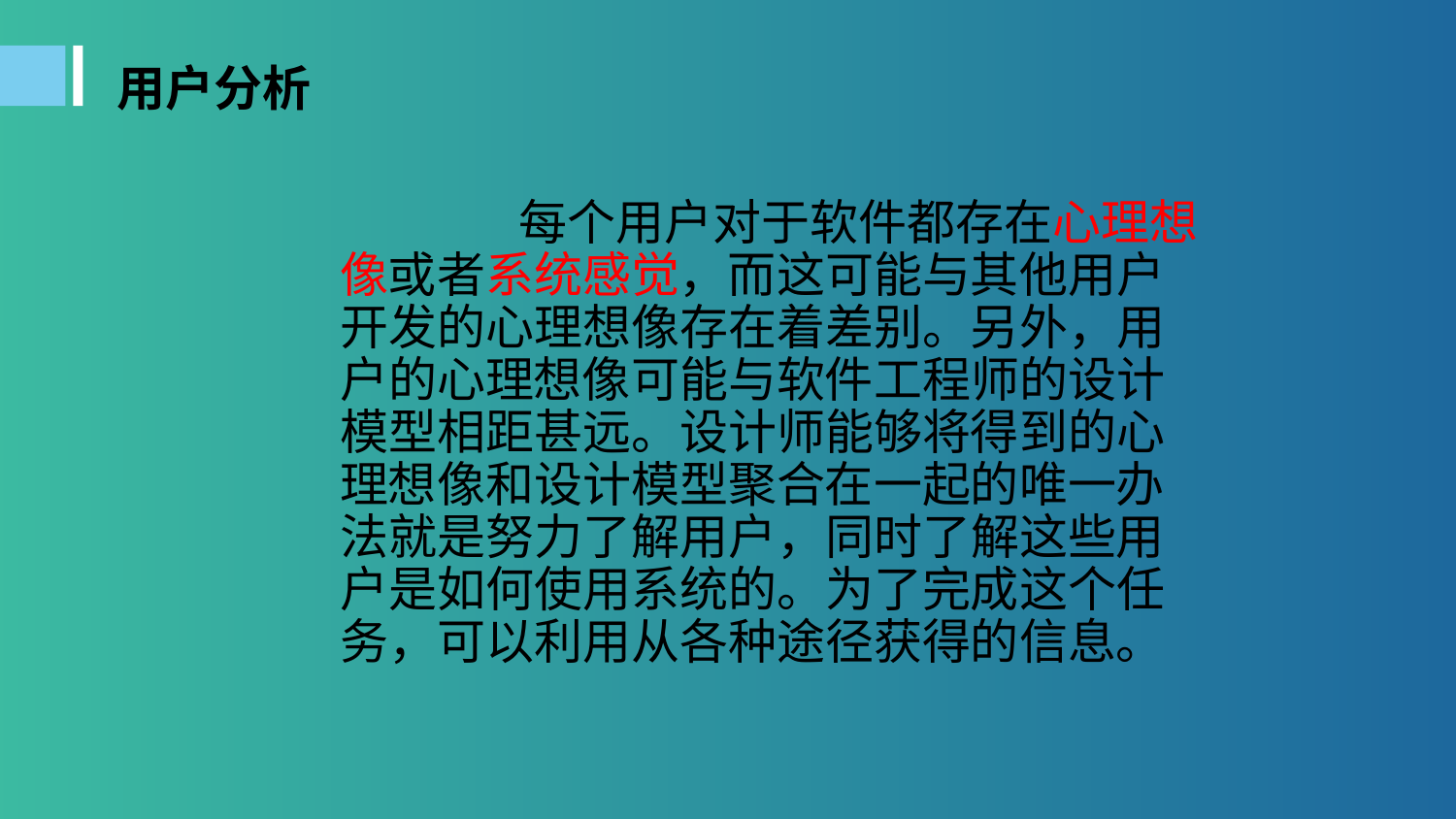

用户分析
	  每个用户对于软件都存在心理想像或者系统感觉，而这可能与其他用户开发的心理想像存在着差别。另外，用户的心理想像可能与软件工程师的设计模型相距甚远。设计师能够将得到的心理想像和设计模型聚合在一起的唯一办法就是努力了解用户，同时了解这些用户是如何使用系统的。为了完成这个任务，可以利用从各种途径获得的信息。